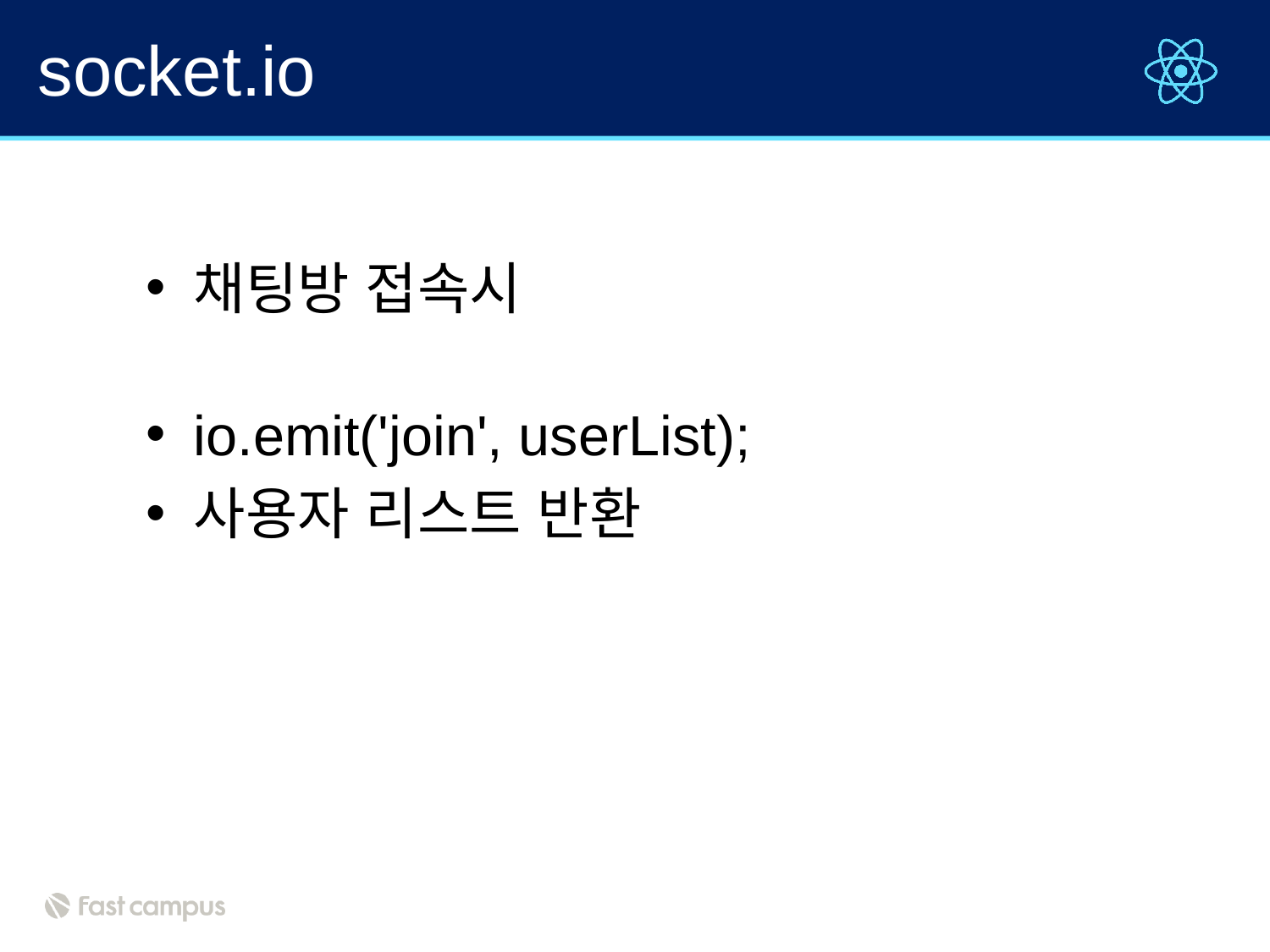

# socket.io
채팅방 접속시
io.emit('join', userList);
사용자 리스트 반환